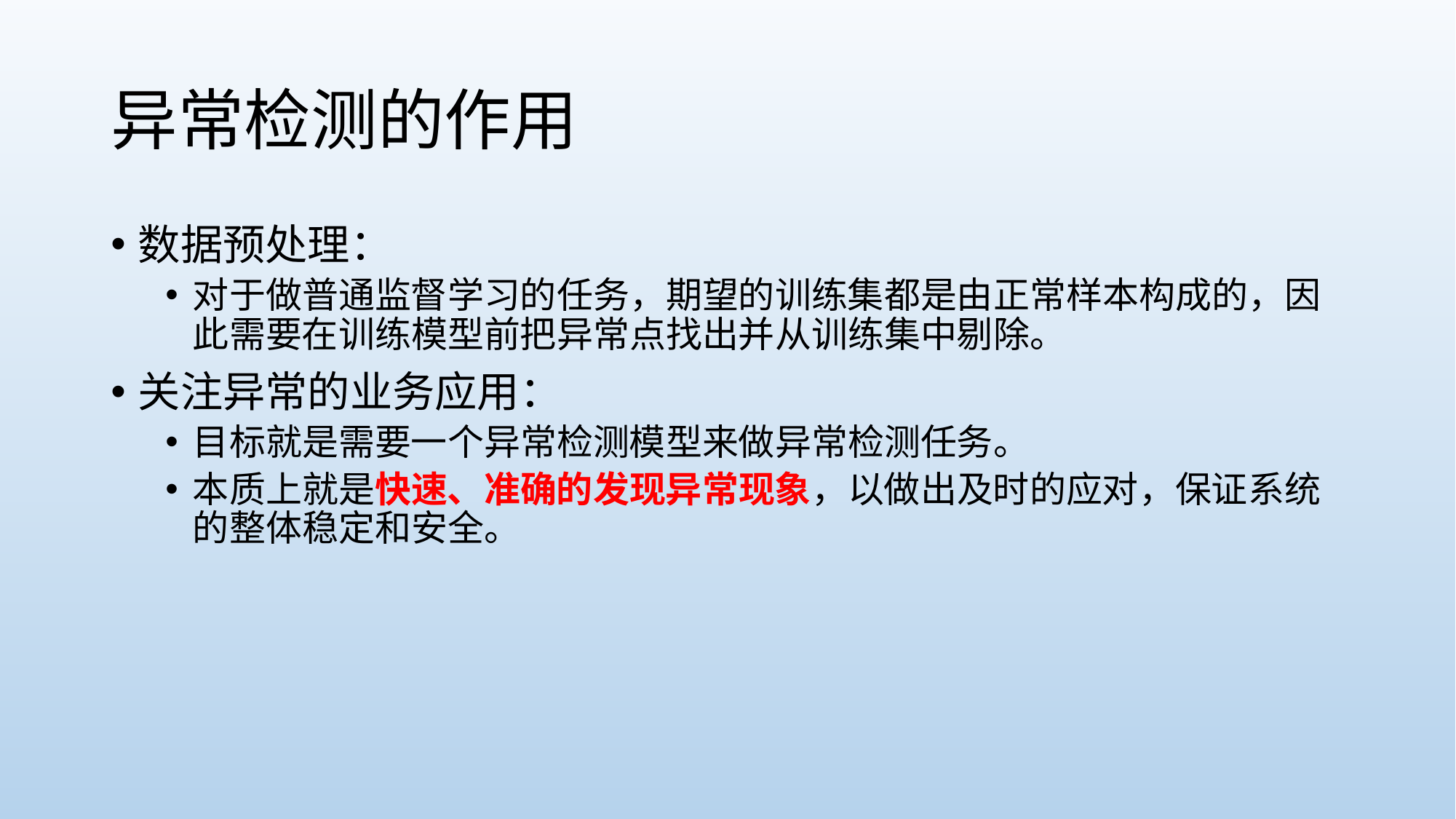

# 异常检测的作用
数据预处理：
对于做普通监督学习的任务，期望的训练集都是由正常样本构成的，因此需要在训练模型前把异常点找出并从训练集中剔除。
关注异常的业务应用：
目标就是需要一个异常检测模型来做异常检测任务。
本质上就是快速、准确的发现异常现象，以做出及时的应对，保证系统的整体稳定和安全。